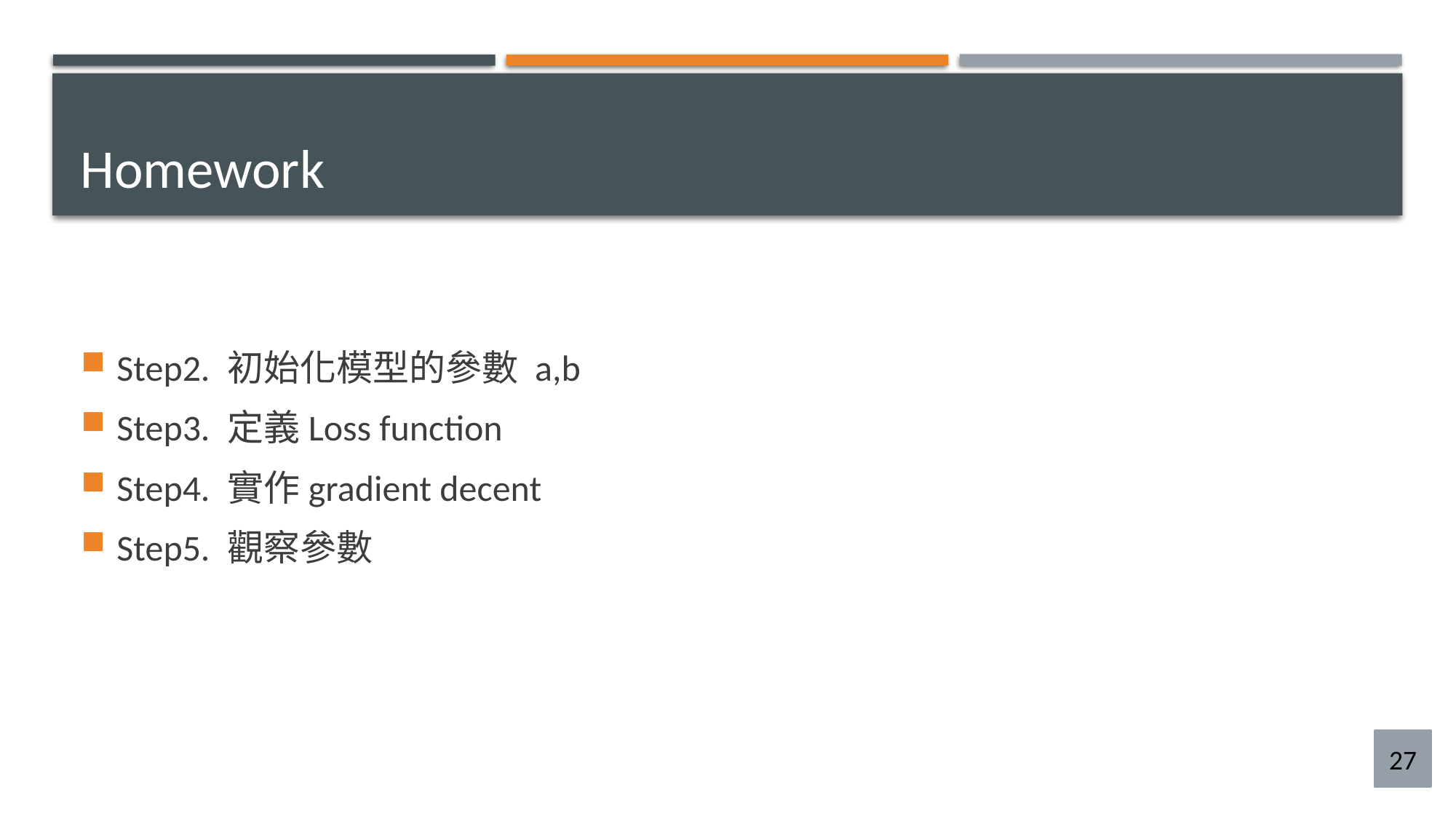

# Homework
Step2. 初始化模型的參數 a,b
Step3. 定義Loss function
Step4. 實作gradient decent
Step5. 觀察參數

27